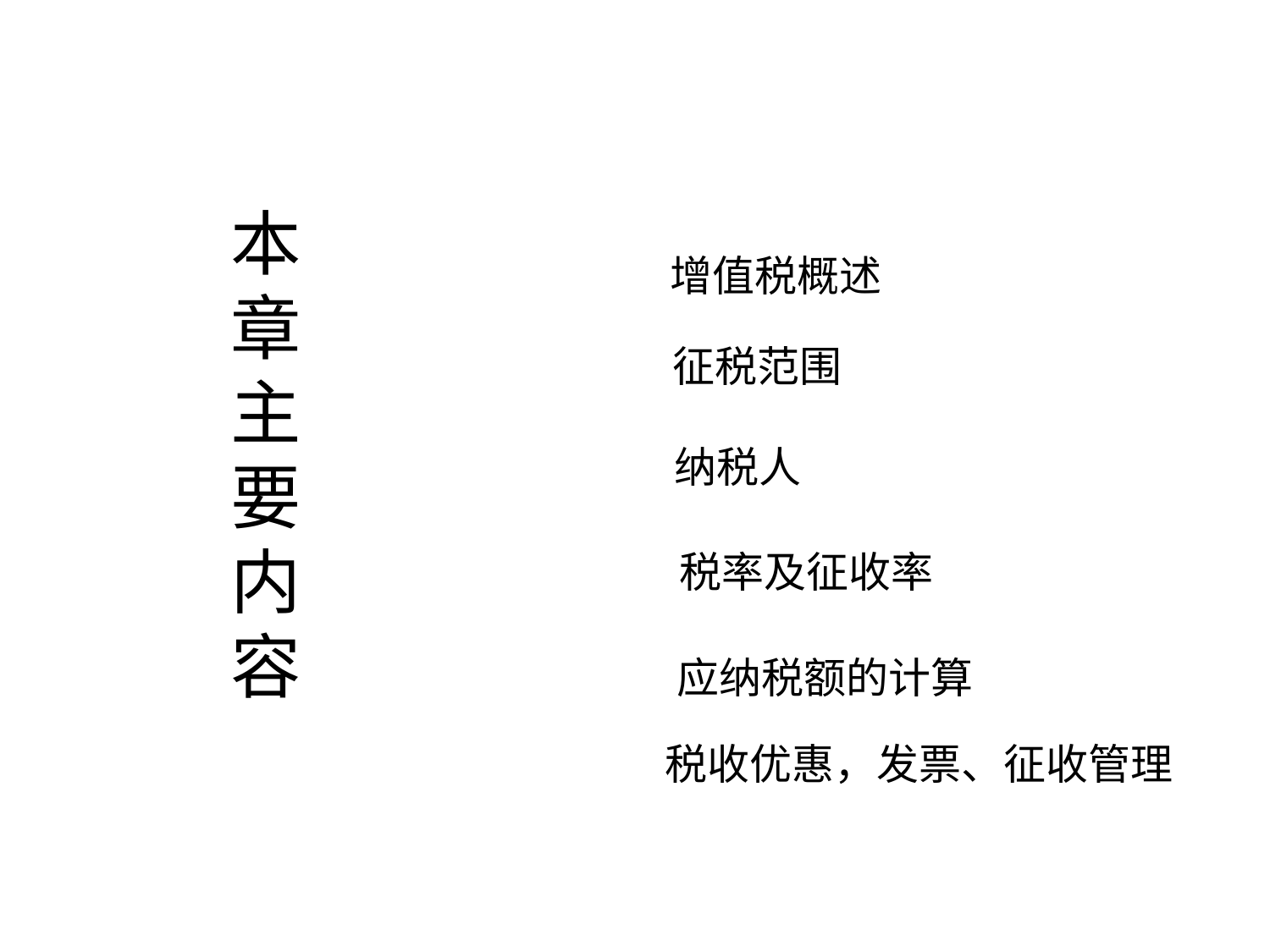

# 本 章 主 要 内 容
增值税概述

征税范围
纳税人

税率及征收率
应纳税额的计算
 税收优惠，发票、征收管理

2